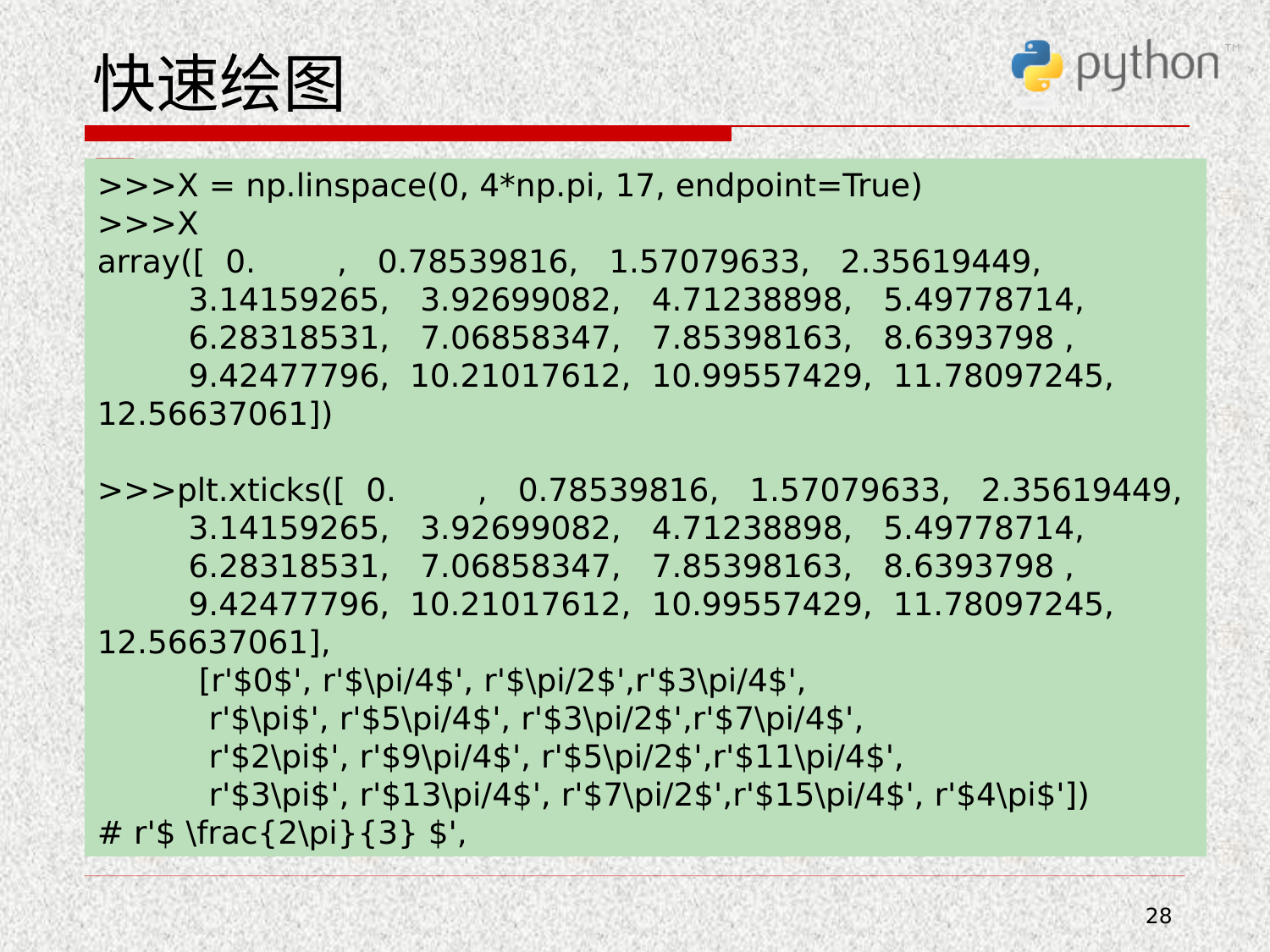

# 快速绘图

>>>X = np.linspace(0, 4*np.pi, 17, endpoint=True)
>>>X
array([  0.        ,   0.78539816,   1.57079633,   2.35619449,
         3.14159265,   3.92699082,   4.71238898,   5.49778714,
         6.28318531,   7.06858347,   7.85398163,   8.6393798 ,
         9.42477796,  10.21017612,  10.99557429,  11.78097245,  12.56637061])

>>>plt.xticks([  0.        ,   0.78539816,   1.57079633,   2.35619449,
         3.14159265,   3.92699082,   4.71238898,   5.49778714,
         6.28318531,   7.06858347,   7.85398163,   8.6393798 ,
         9.42477796,  10.21017612,  10.99557429,  11.78097245,  12.56637061],
          [r'$0$', r'$\pi/4$', r'$\pi/2$',r'$3\pi/4$',
           r'$\pi$', r'$5\pi/4$', r'$3\pi/2$',r'$7\pi/4$',
           r'$2\pi$', r'$9\pi/4$', r'$5\pi/2$',r'$11\pi/4$',
           r'$3\pi$', r'$13\pi/4$', r'$7\pi/2$',r'$15\pi/4$', r'$4\pi$'])
# r'$ \frac{2\pi}{3} $',
28